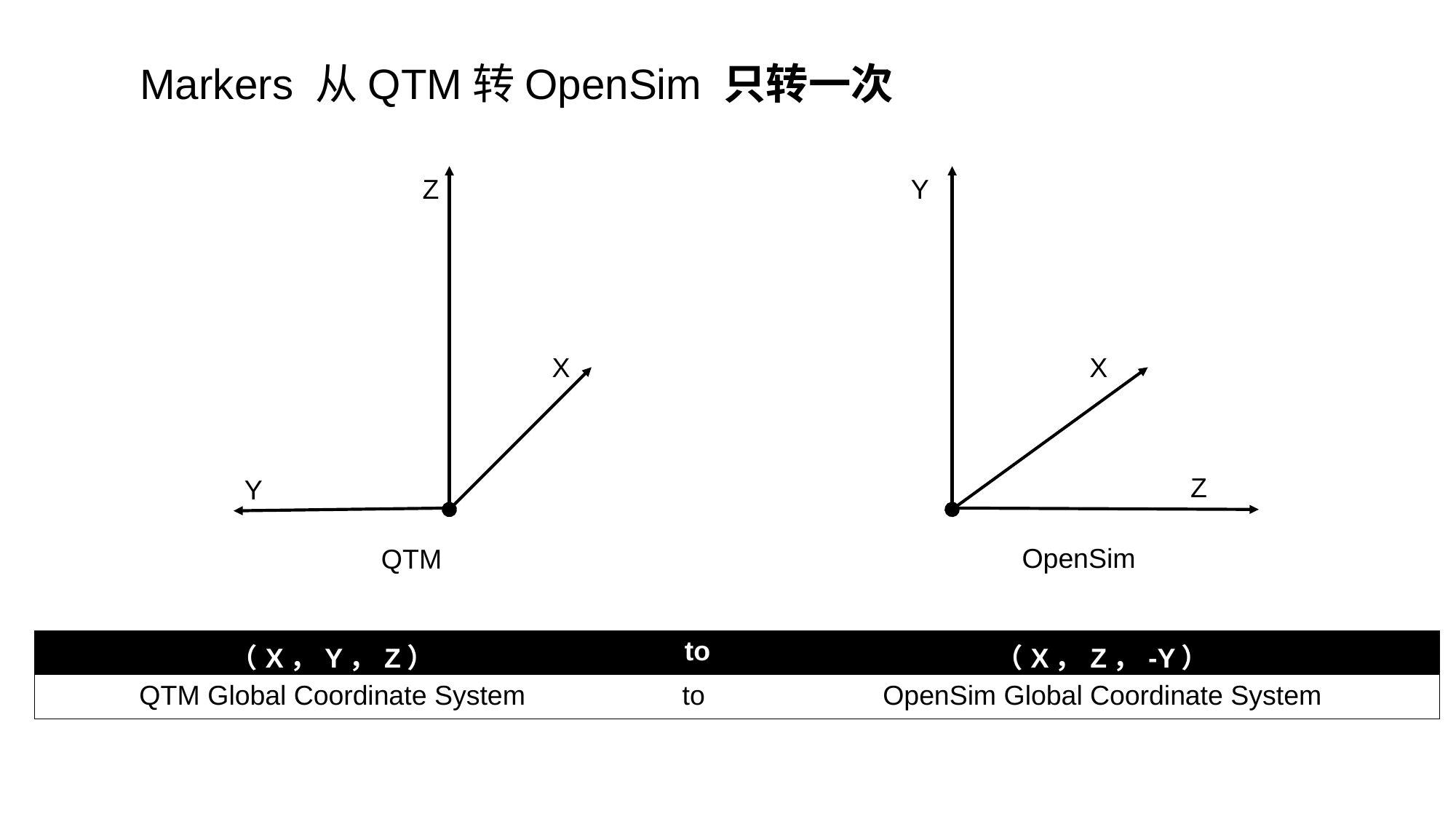

Markers 从QTM转OpenSim 只转一次
Z
X
Y
QTM
Y
X
Z
OpenSim
| （X，Y，Z） | to | （X，Z，-Y） |
| --- | --- | --- |
| QTM Global Coordinate System | to | OpenSim Global Coordinate System |